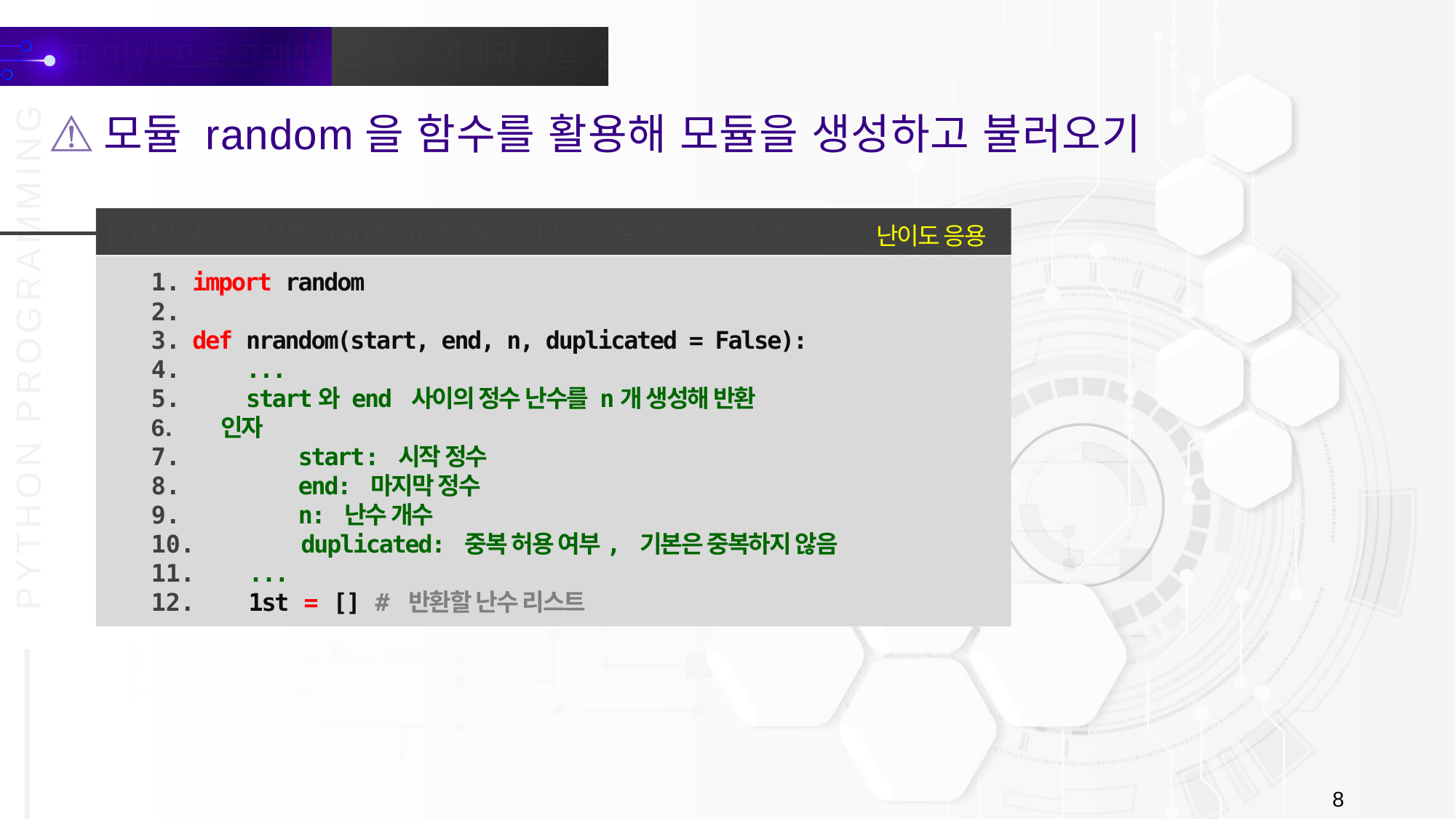

모듈 random을 함수를 활용해 모듈을 생성하고 불러오기

[코딩실습] 모듈 random을 활용한 난수 발생 함수 구현
난이도 응용
import random

def nrandom(start, end, n, duplicated = False):
    ...
    start와 end 사이의 정수 난수를 n개 생성해 반환
    인자
        start: 시작 정수
        end: 마지막 정수
        n: 난수 개수
        duplicated: 중복 허용 여부, 기본은 중복하지 않음
    ...
    1st = [] # 반환할 난수 리스트
8